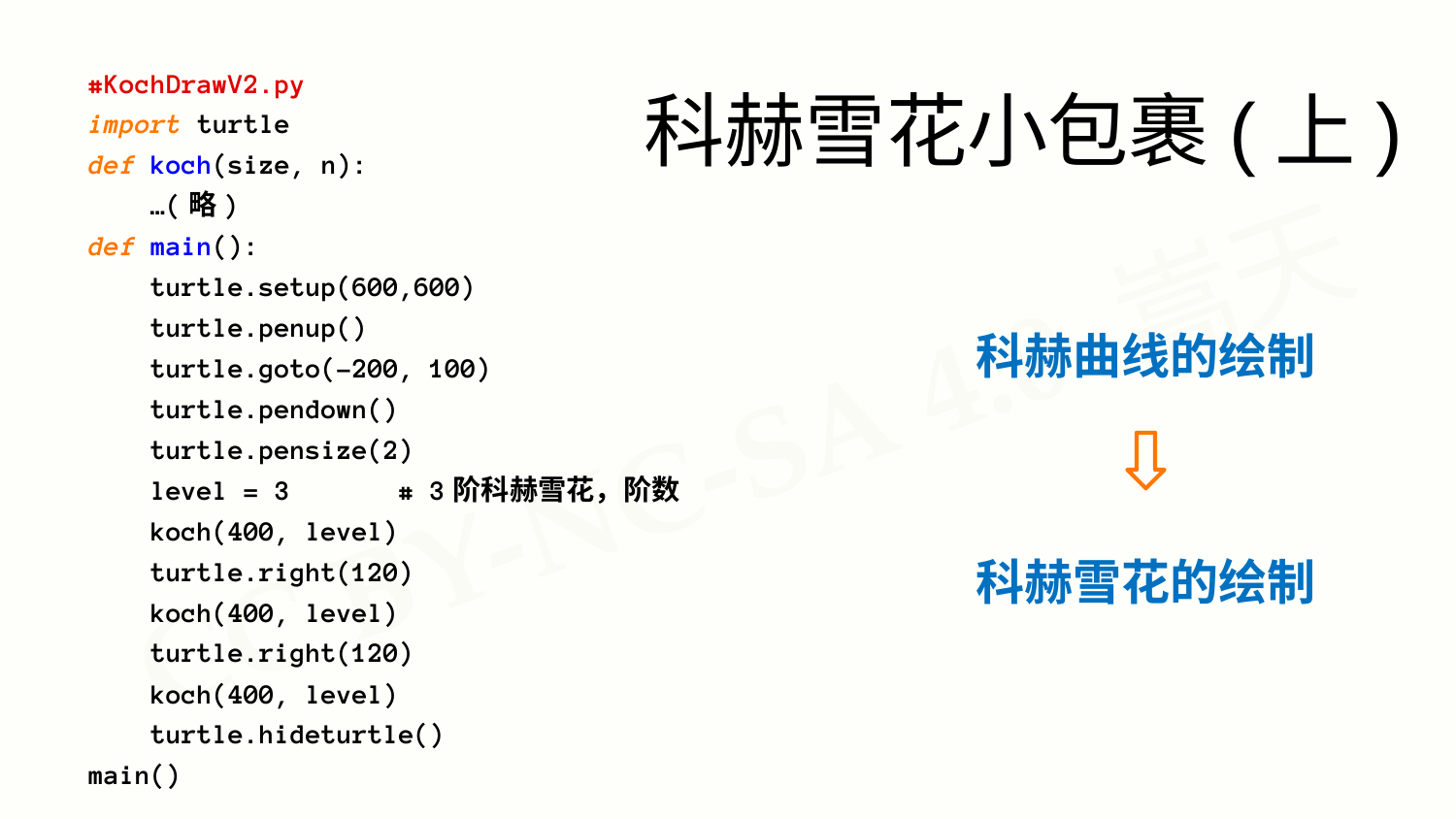

#KochDrawV2.py
import turtle
def koch(size, n):
    …(略)
def main():
    turtle.setup(600,600)
    turtle.penup()
    turtle.goto(-200, 100)
    turtle.pendown()
    turtle.pensize(2)
    level = 3       # 3阶科赫雪花，阶数
    koch(400, level)
    turtle.right(120)
    koch(400, level)
    turtle.right(120)
    koch(400, level)
    turtle.hideturtle()
main()
科赫雪花小包裹(上)
科赫曲线的绘制

科赫雪花的绘制